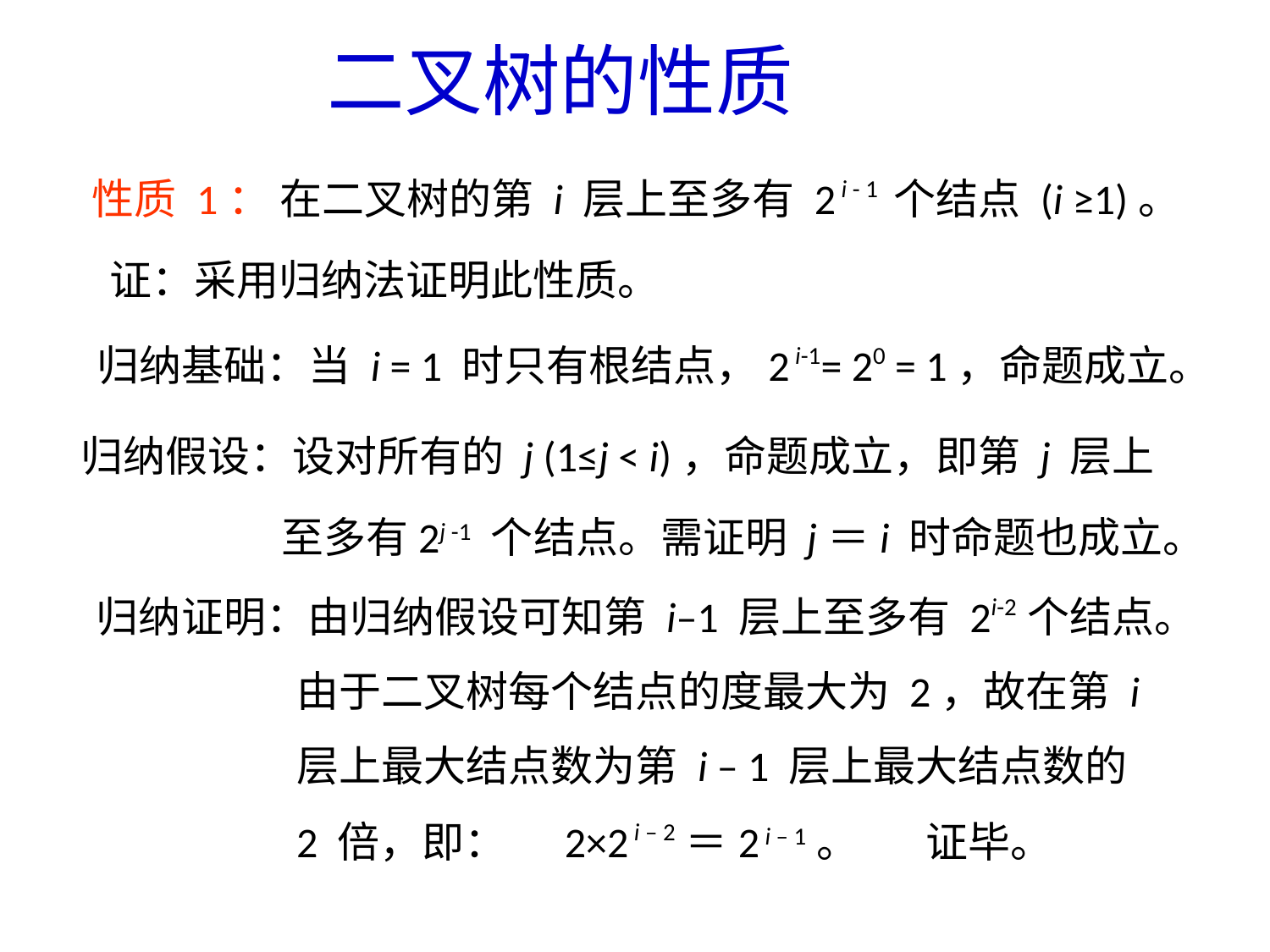

二叉树的性质
性质 1： 在二叉树的第 i 层上至多有 2 i - 1 个结点 (i ≥1)。
证：采用归纳法证明此性质。
归纳基础：当 i = 1 时只有根结点，2 i-1= 20 = 1，命题成立。
归纳假设：设对所有的 j (1≤j < i)，命题成立，即第 j 层上
                    至多有2j -1 个结点。需证明 j＝i 时命题也成立。
归纳证明：由归纳假设可知第 i–1 层上至多有 2i-2个结点。
                    由于二叉树每个结点的度最大为 2，故在第 i
                    层上最大结点数为第 i – 1 层上最大结点数的
                     2 倍，即：     2×2 i – 2＝2 i – 1。       证毕。